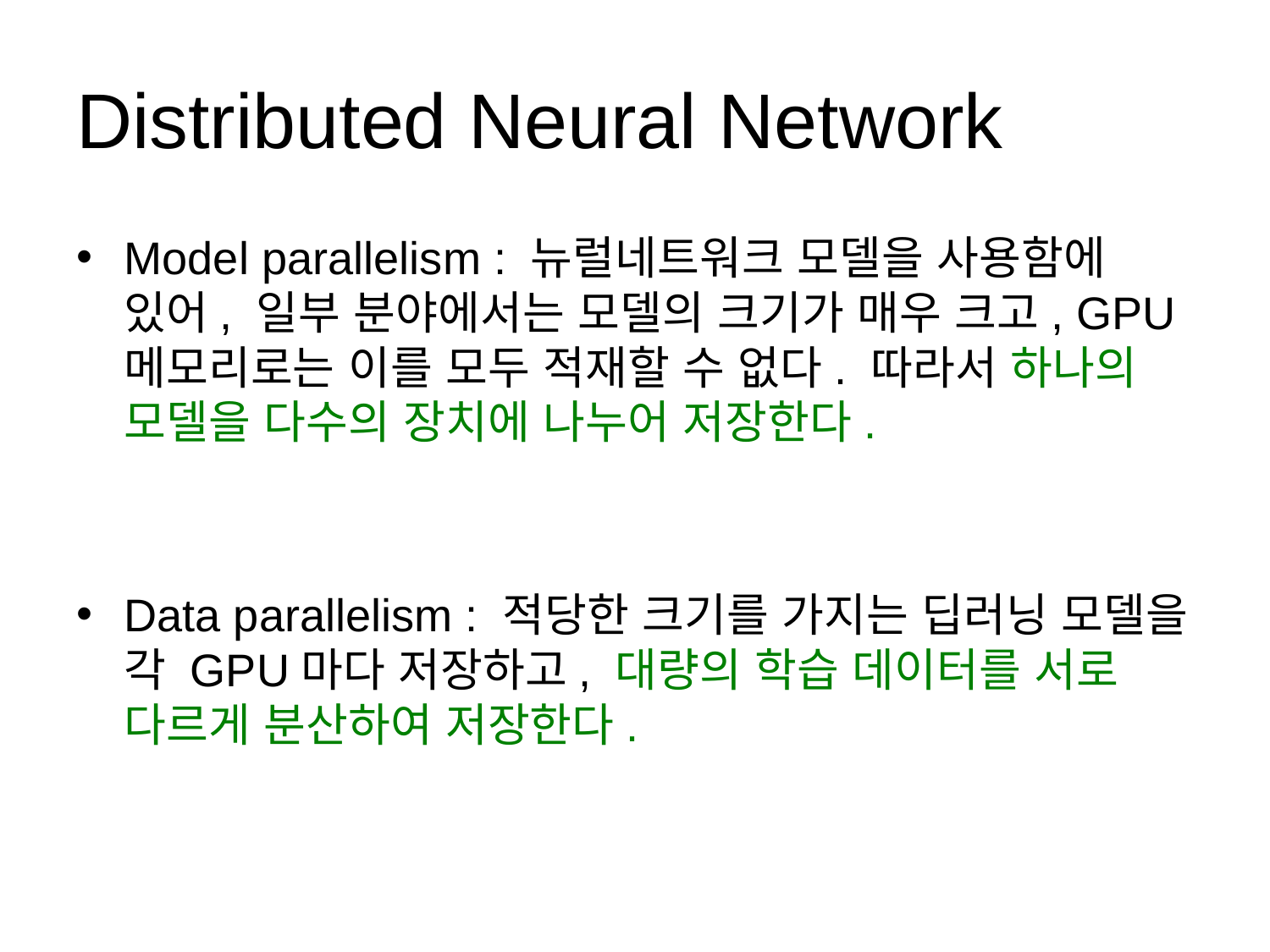

# Distributed Neural Network
Model parallelism : 뉴럴네트워크 모델을 사용함에 있어, 일부 분야에서는 모델의 크기가 매우 크고, GPU 메모리로는 이를 모두 적재할 수 없다. 따라서 하나의 모델을 다수의 장치에 나누어 저장한다.

Data parallelism : 적당한 크기를 가지는 딥러닝 모델을 각 GPU마다 저장하고, 대량의 학습 데이터를 서로 다르게 분산하여 저장한다.